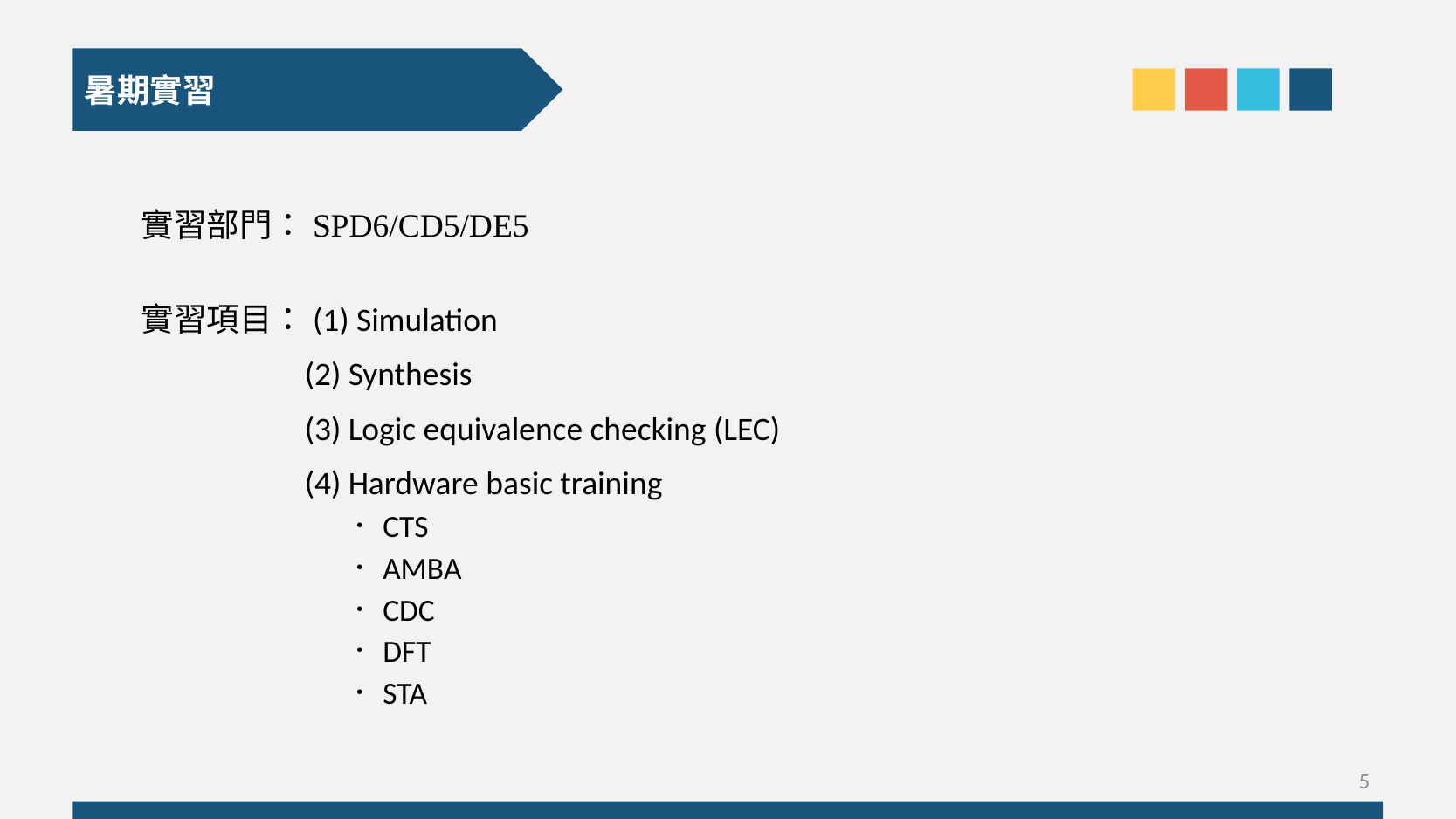

暑期實習

實習部門：SPD6/CD5/DE5
實習項目：(1) Simulation
                      (2) Synthesis
                      (3) Logic equivalence checking (LEC)
                      (4) Hardware basic training
                            ．CTS
                            ．AMBA
                            ．CDC
                            ．DFT
                            ．STA

5